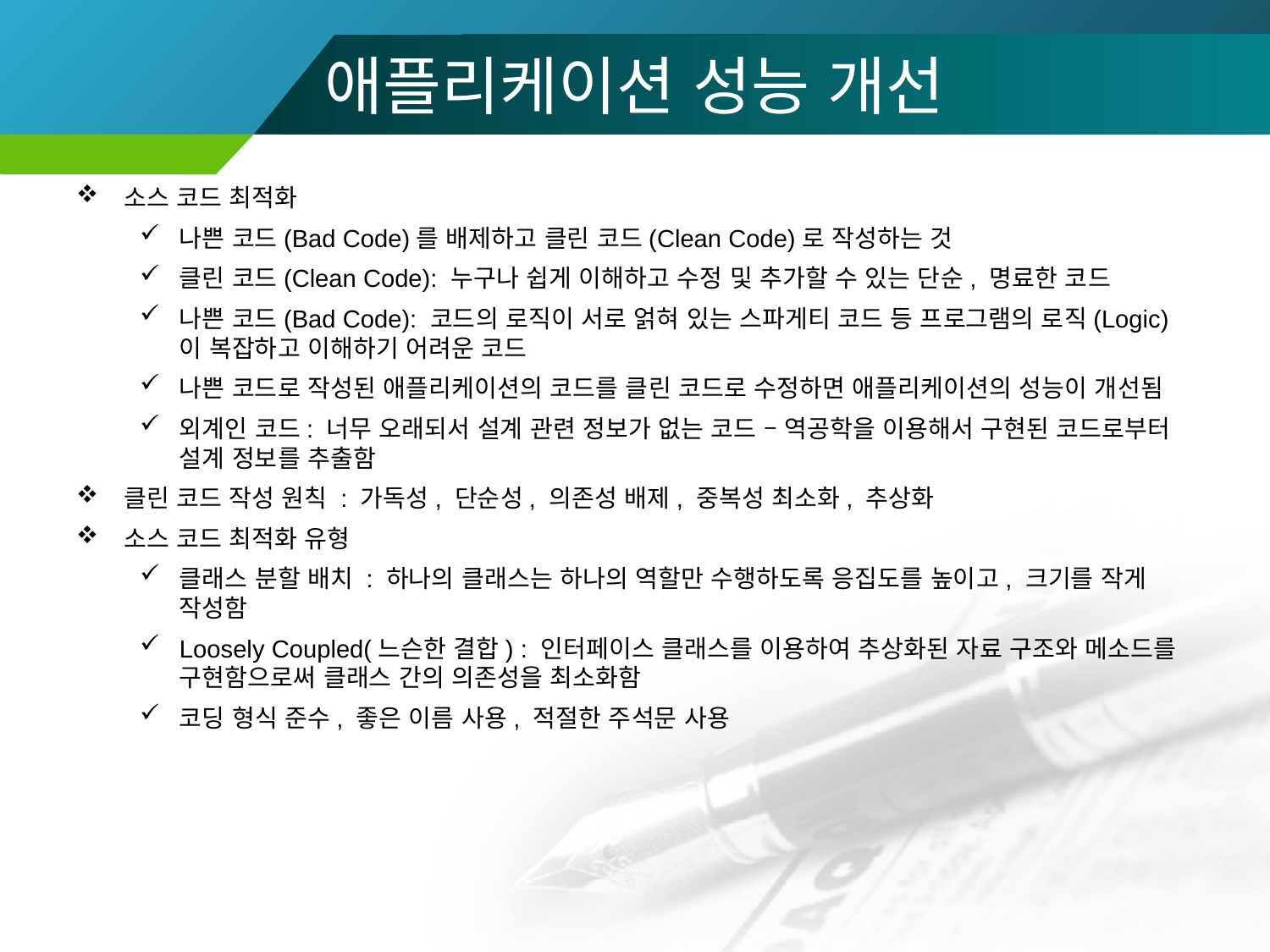

# 애플리케이션 성능 개선
소스 코드 최적화
나쁜 코드(Bad Code)를 배제하고 클린 코드(Clean Code)로 작성하는 것
클린 코드(Clean Code): 누구나 쉽게 이해하고 수정 및 추가할 수 있는 단순, 명료한 코드
나쁜 코드(Bad Code): 코드의 로직이 서로 얽혀 있는 스파게티 코드 등 프로그램의 로직(Logic)이 복잡하고 이해하기 어려운 코드
나쁜 코드로 작성된 애플리케이션의 코드를 클린 코드로 수정하면 애플리케이션의 성능이 개선됨
외계인 코드: 너무 오래되서 설계 관련 정보가 없는 코드 – 역공학을 이용해서 구현된 코드로부터 설계 정보를 추출함
클린 코드 작성 원칙 : 가독성, 단순성, 의존성 배제, 중복성 최소화, 추상화
소스 코드 최적화 유형
클래스 분할 배치 : 하나의 클래스는 하나의 역할만 수행하도록 응집도를 높이고, 크기를 작게 작성함
Loosely Coupled(느슨한 결합) : 인터페이스 클래스를 이용하여 추상화된 자료 구조와 메소드를 구현함으로써 클래스 간의 의존성을 최소화함
코딩 형식 준수, 좋은 이름 사용, 적절한 주석문 사용